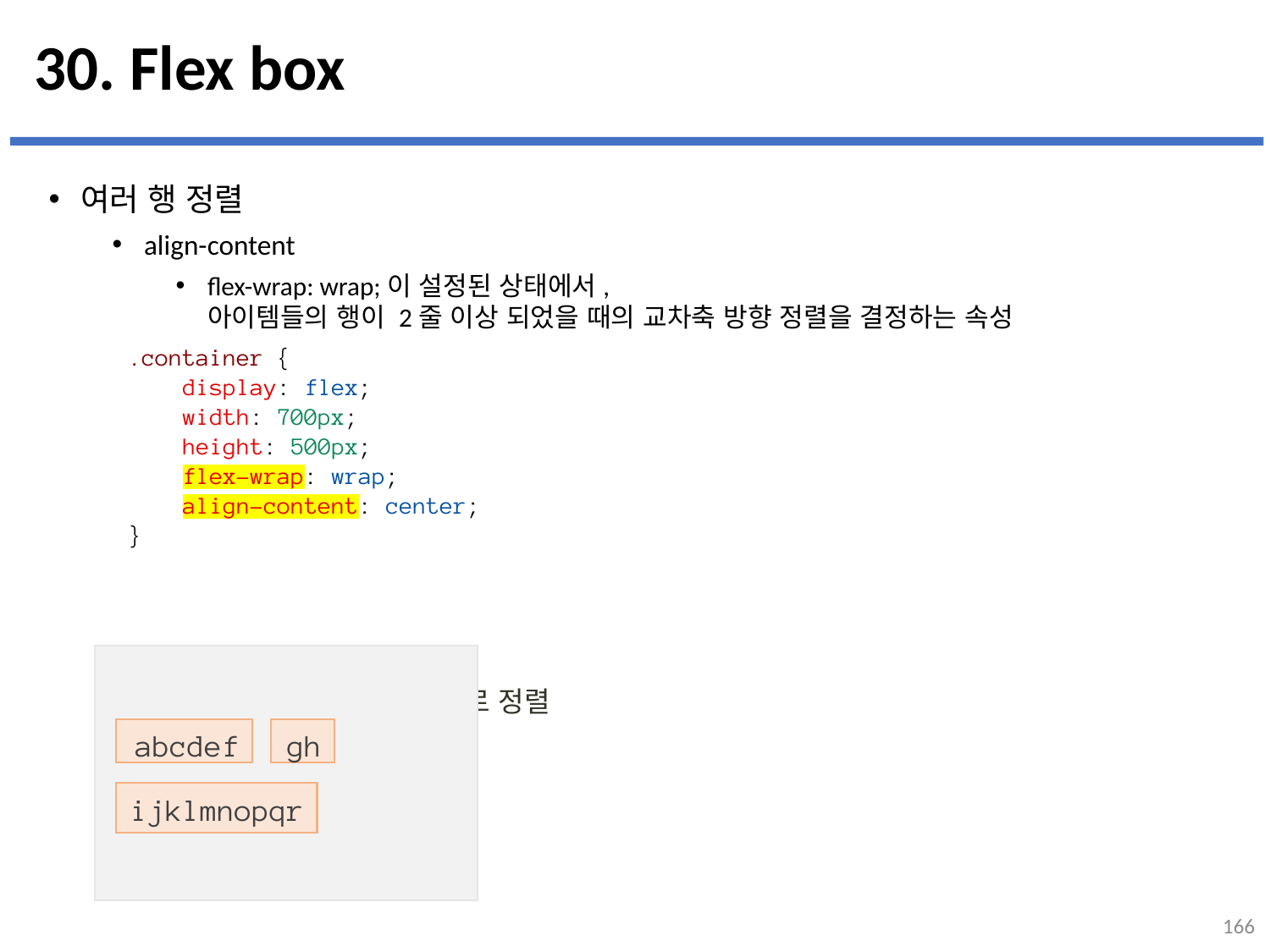

# 30. Flex box
여러 행 정렬
align-content
flex-wrap: wrap;이 설정된 상태에서,
아이템들의 행이 2줄 이상 되었을 때의 교차축 방향 정렬을 결정하는 속성

center – 아이템들을 가운데로 정렬

.container {
    display: flex;
    width: 700px;
    height: 500px;
    flex-wrap: wrap;
    align-content: center;
}

abcdef
gh
ijklmnopqr
166